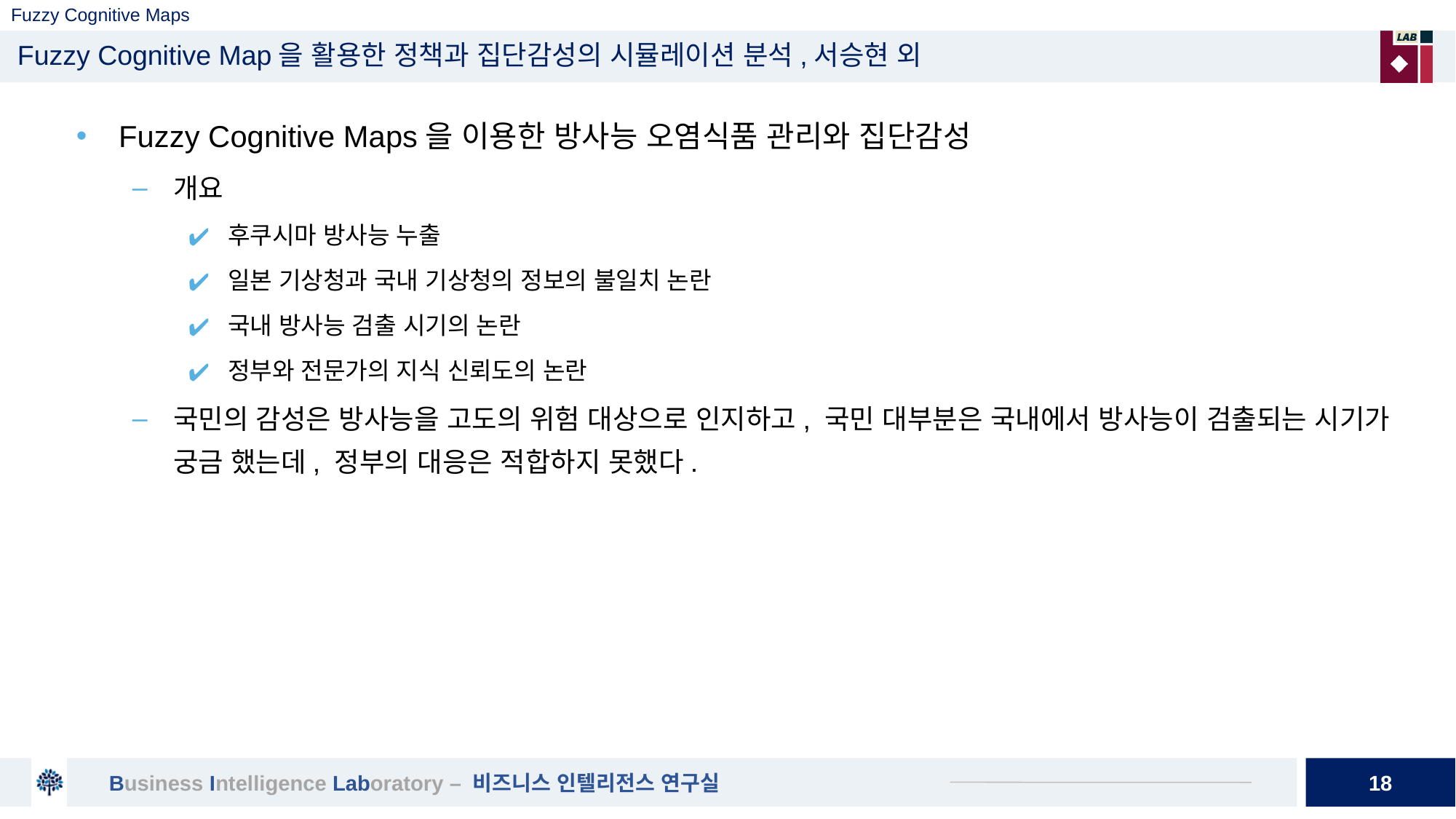

# Fuzzy Cognitive Maps
Fuzzy Cognitive Map을 활용한 정책과 집단감성의 시뮬레이션 분석,서승현 외
Fuzzy Cognitive Maps을 이용한 방사능 오염식품 관리와 집단감성
개요
후쿠시마 방사능 누출
일본 기상청과 국내 기상청의 정보의 불일치 논란
국내 방사능 검출 시기의 논란
정부와 전문가의 지식 신뢰도의 논란
국민의 감성은 방사능을 고도의 위험 대상으로 인지하고, 국민 대부분은 국내에서 방사능이 검출되는 시기가 궁금 했는데, 정부의 대응은 적합하지 못했다.
18